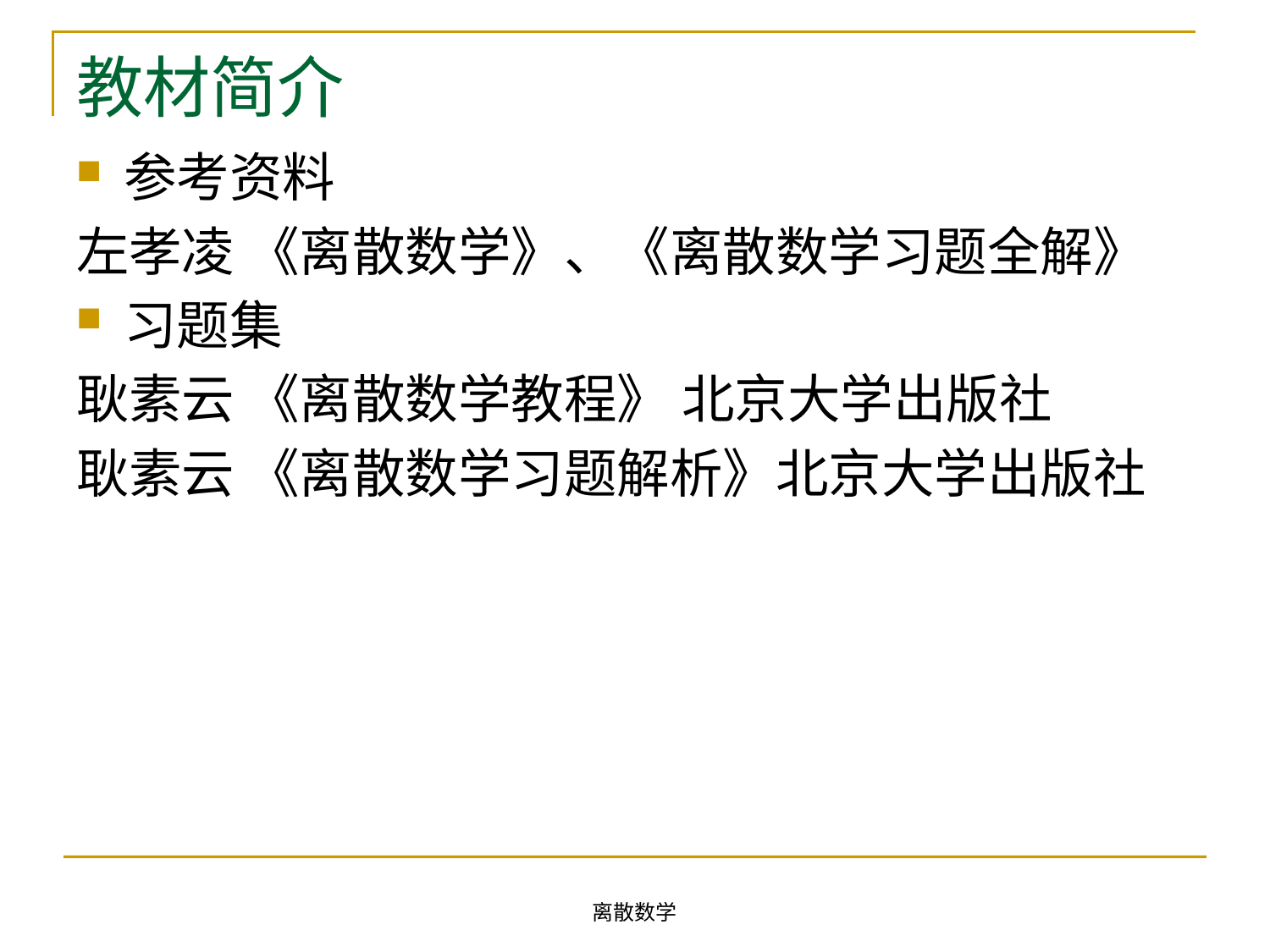

# 教材简介
参考资料
左孝凌 《离散数学》、《离散数学习题全解》
习题集
耿素云 《离散数学教程》 北京大学出版社
耿素云 《离散数学习题解析》北京大学出版社

2
离散数学